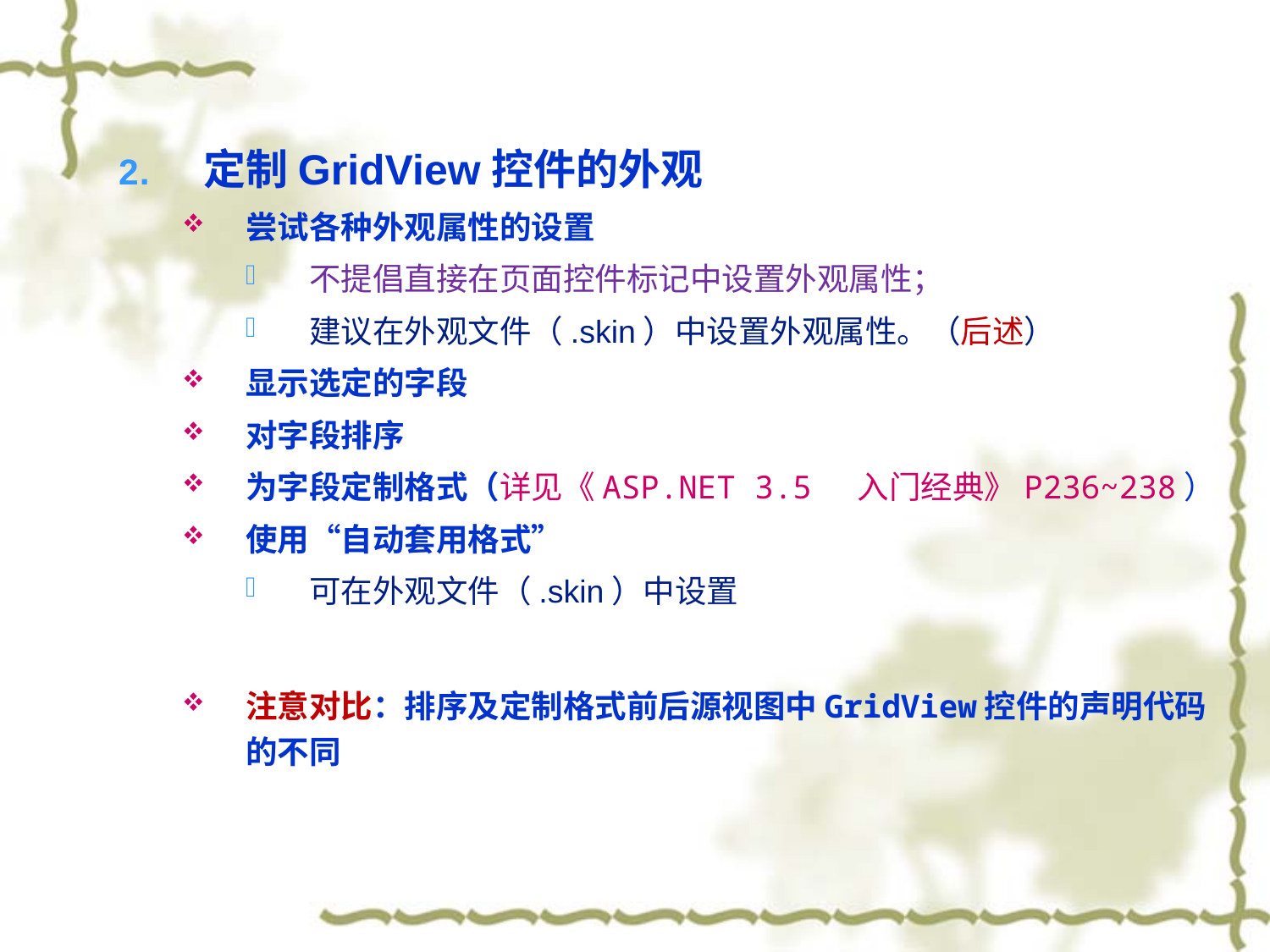

定制GridView控件的外观
尝试各种外观属性的设置
不提倡直接在页面控件标记中设置外观属性；
建议在外观文件（.skin）中设置外观属性。（后述）
显示选定的字段
对字段排序
为字段定制格式（详见《ASP.NET 3.5  入门经典》P236~238）
使用“自动套用格式”
可在外观文件（.skin）中设置

注意对比：排序及定制格式前后源视图中GridView控件的声明代码的不同